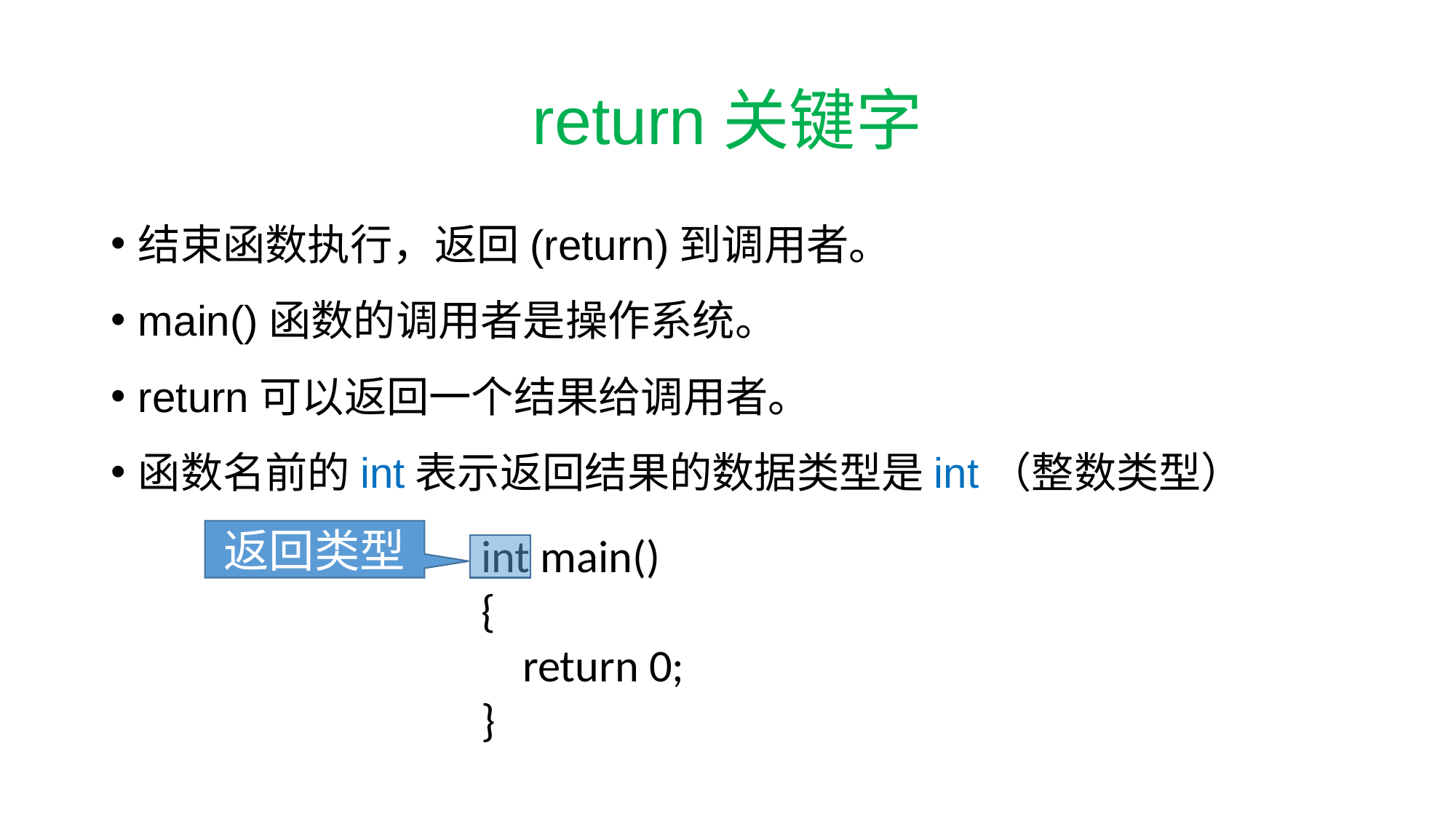

# return关键字
结束函数执行，返回(return)到调用者。
main()函数的调用者是操作系统。
return可以返回一个结果给调用者。
函数名前的int表示返回结果的数据类型是int（整数类型）
返回类型
int main()
{
    return 0;
}